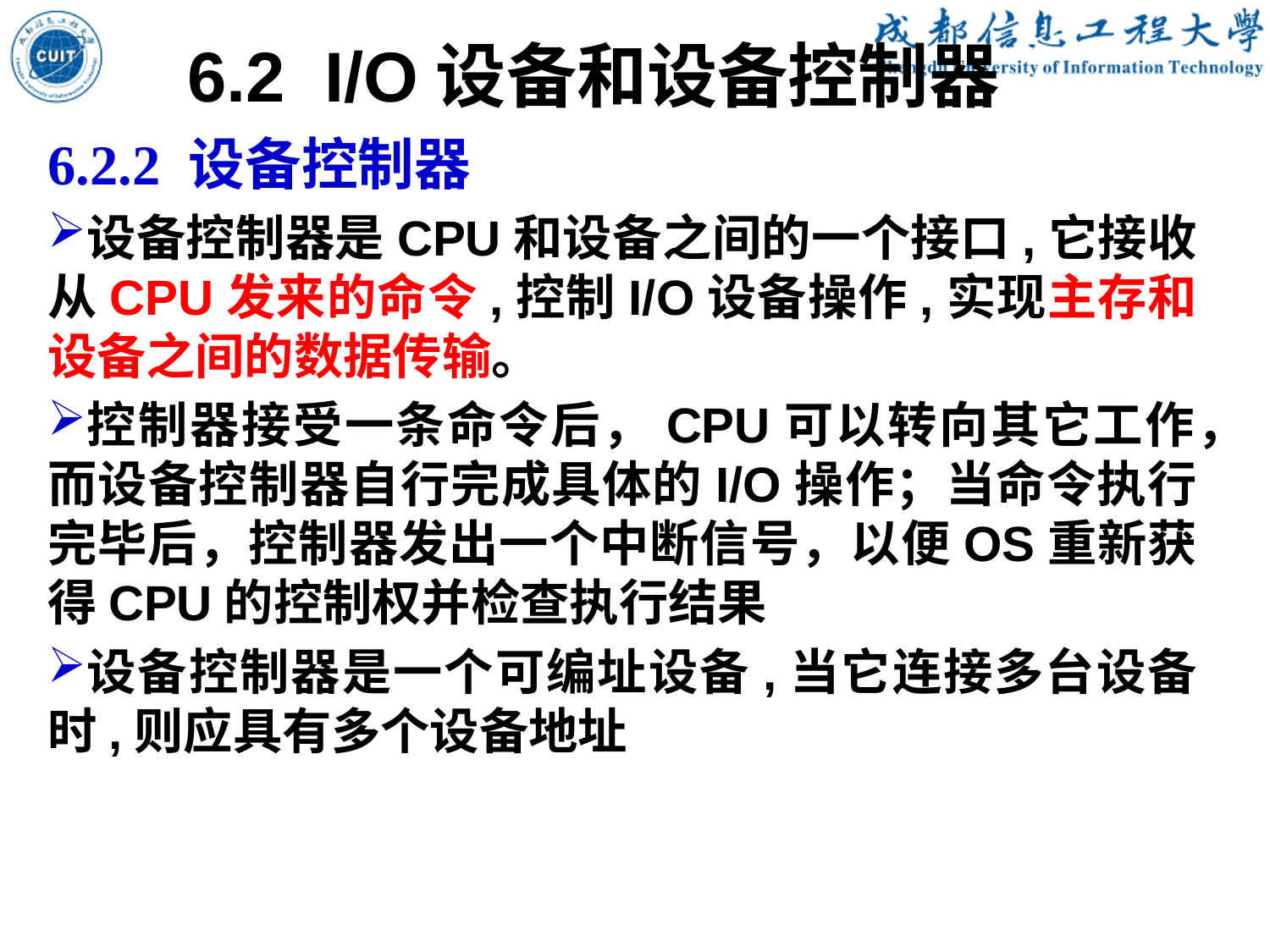

6.2  I/O设备和设备控制器
6.2.2 设备控制器
设备控制器是CPU和设备之间的一个接口,它接收从CPU发来的命令,控制I/O设备操作,实现主存和设备之间的数据传输。
控制器接受一条命令后，CPU可以转向其它工作，而设备控制器自行完成具体的I/O操作；当命令执行完毕后，控制器发出一个中断信号，以便OS重新获得CPU的控制权并检查执行结果
设备控制器是一个可编址设备,当它连接多台设备时,则应具有多个设备地址